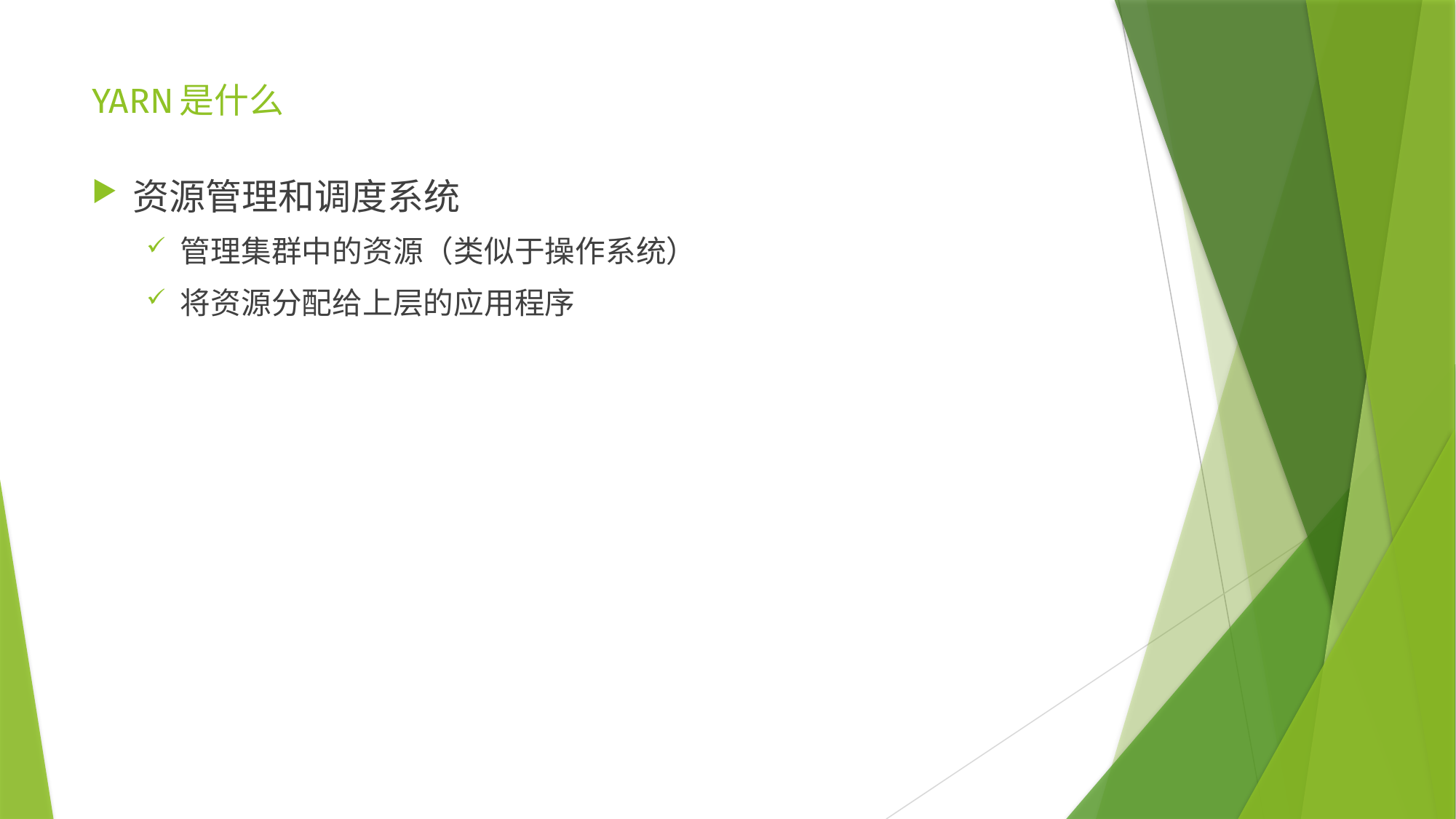

# YARN是什么
资源管理和调度系统
管理集群中的资源（类似于操作系统）
将资源分配给上层的应用程序